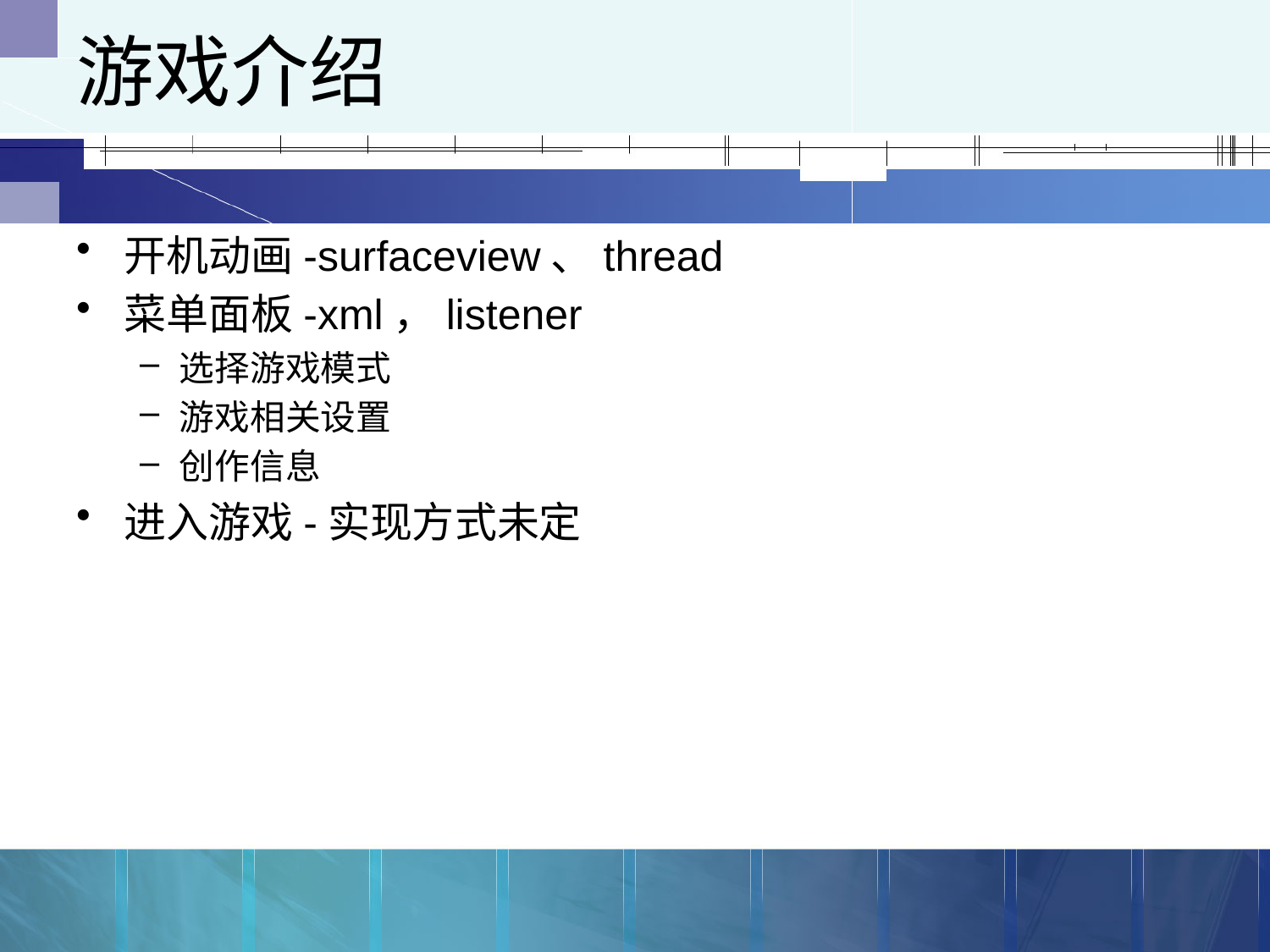

# 游戏介绍
开机动画-surfaceview、thread
菜单面板-xml，listener
选择游戏模式
游戏相关设置
创作信息
进入游戏-实现方式未定